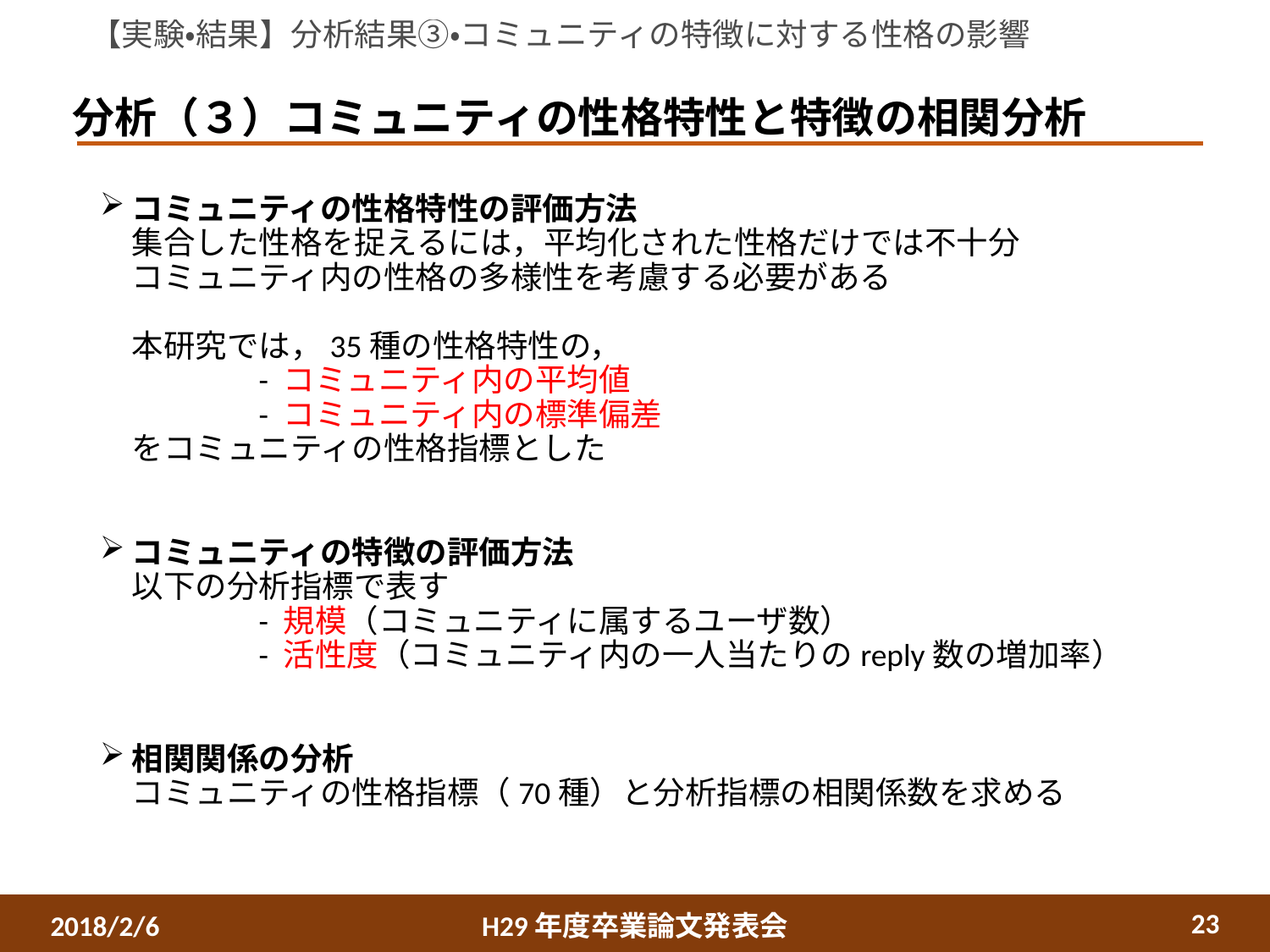

【実験・結果】分析結果③・コミュニティの特徴に対する性格の影響

# 分析（３）コミュニティの性格特性と特徴の相関分析
コミュニティの性格特性の評価方法
集合した性格を捉えるには，平均化された性格だけでは不十分
コミュニティ内の性格の多様性を考慮する必要がある
本研究では，35種の性格特性の，
	- コミュニティ内の平均値
	- コミュニティ内の標準偏差
をコミュニティの性格指標とした

コミュニティの特徴の評価方法
以下の分析指標で表す
	- 規模（コミュニティに属するユーザ数）
	- 活性度（コミュニティ内の一人当たりのreply数の増加率）

相関関係の分析
コミュニティの性格指標（70種）と分析指標の相関係数を求める
23
H29年度卒業論文発表会
2018/2/6